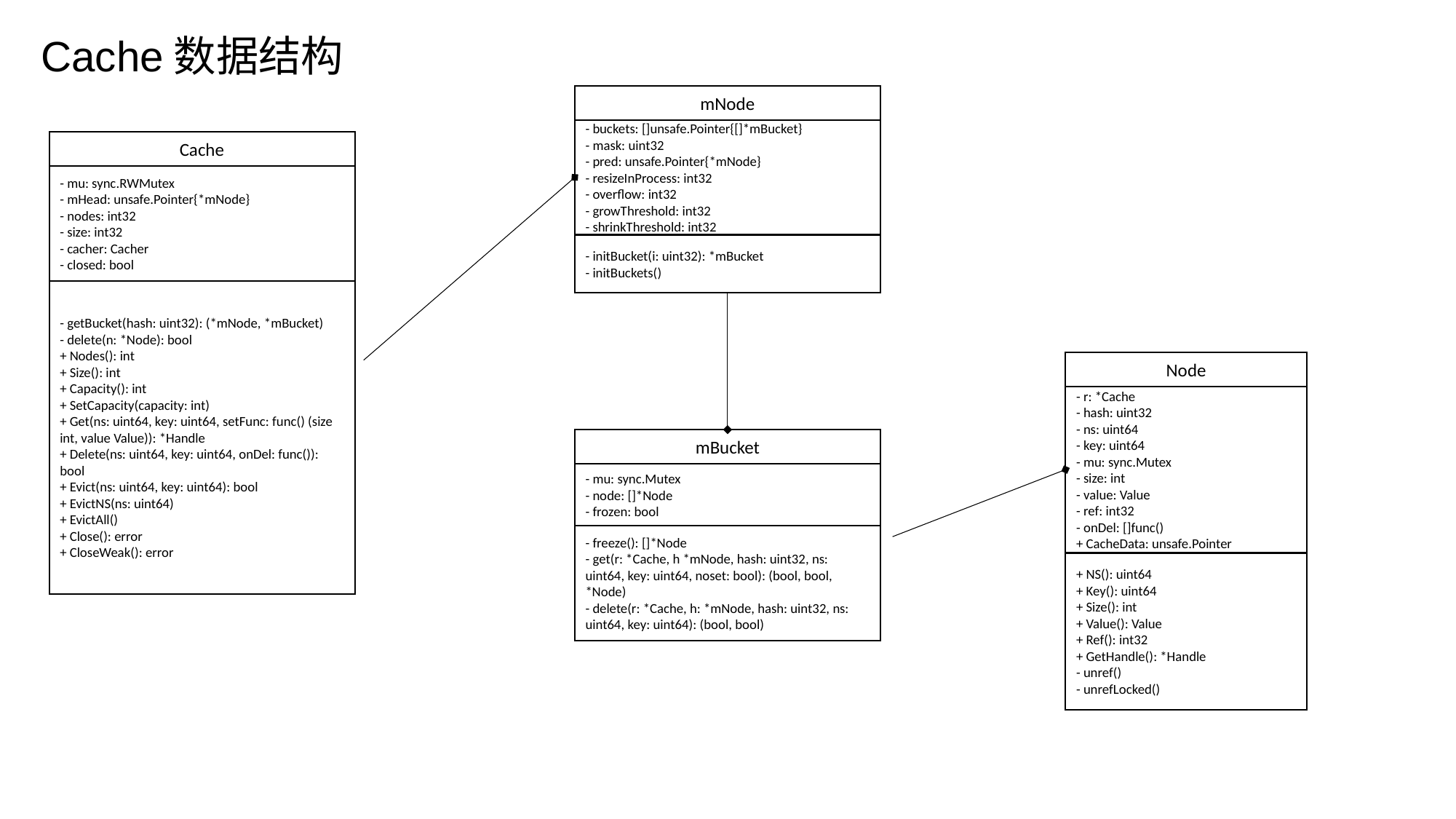

Cache数据结构
mNode
- buckets: []unsafe.Pointer{[]*mBucket}
- mask: uint32
- pred: unsafe.Pointer{*mNode}
- resizeInProcess: int32
- overflow: int32
- growThreshold: int32
- shrinkThreshold: int32
- initBucket(i: uint32): *mBucket
- initBuckets()
Cache
- mu: sync.RWMutex
- mHead: unsafe.Pointer{*mNode}
- nodes: int32
- size: int32
- cacher: Cacher
- closed: bool
- getBucket(hash: uint32): (*mNode, *mBucket)
- delete(n: *Node): bool
+ Nodes(): int
+ Size(): int
+ Capacity(): int
+ SetCapacity(capacity: int)
+ Get(ns: uint64, key: uint64, setFunc: func() (size int, value Value)): *Handle
+ Delete(ns: uint64, key: uint64, onDel: func()): bool
+ Evict(ns: uint64, key: uint64): bool
+ EvictNS(ns: uint64)
+ EvictAll()
+ Close(): error
+ CloseWeak(): error
Node
- r: *Cache
- hash: uint32
- ns: uint64
- key: uint64
- mu: sync.Mutex
- size: int
- value: Value
- ref: int32
- onDel: []func()
+ CacheData: unsafe.Pointer
+ NS(): uint64
+ Key(): uint64
+ Size(): int
+ Value(): Value
+ Ref(): int32
+ GetHandle(): *Handle
- unref()
- unrefLocked()
mBucket
- mu: sync.Mutex
- node: []*Node
- frozen: bool
- freeze(): []*Node
- get(r: *Cache, h *mNode, hash: uint32, ns: uint64, key: uint64, noset: bool): (bool, bool, *Node)
- delete(r: *Cache, h: *mNode, hash: uint32, ns: uint64, key: uint64): (bool, bool)